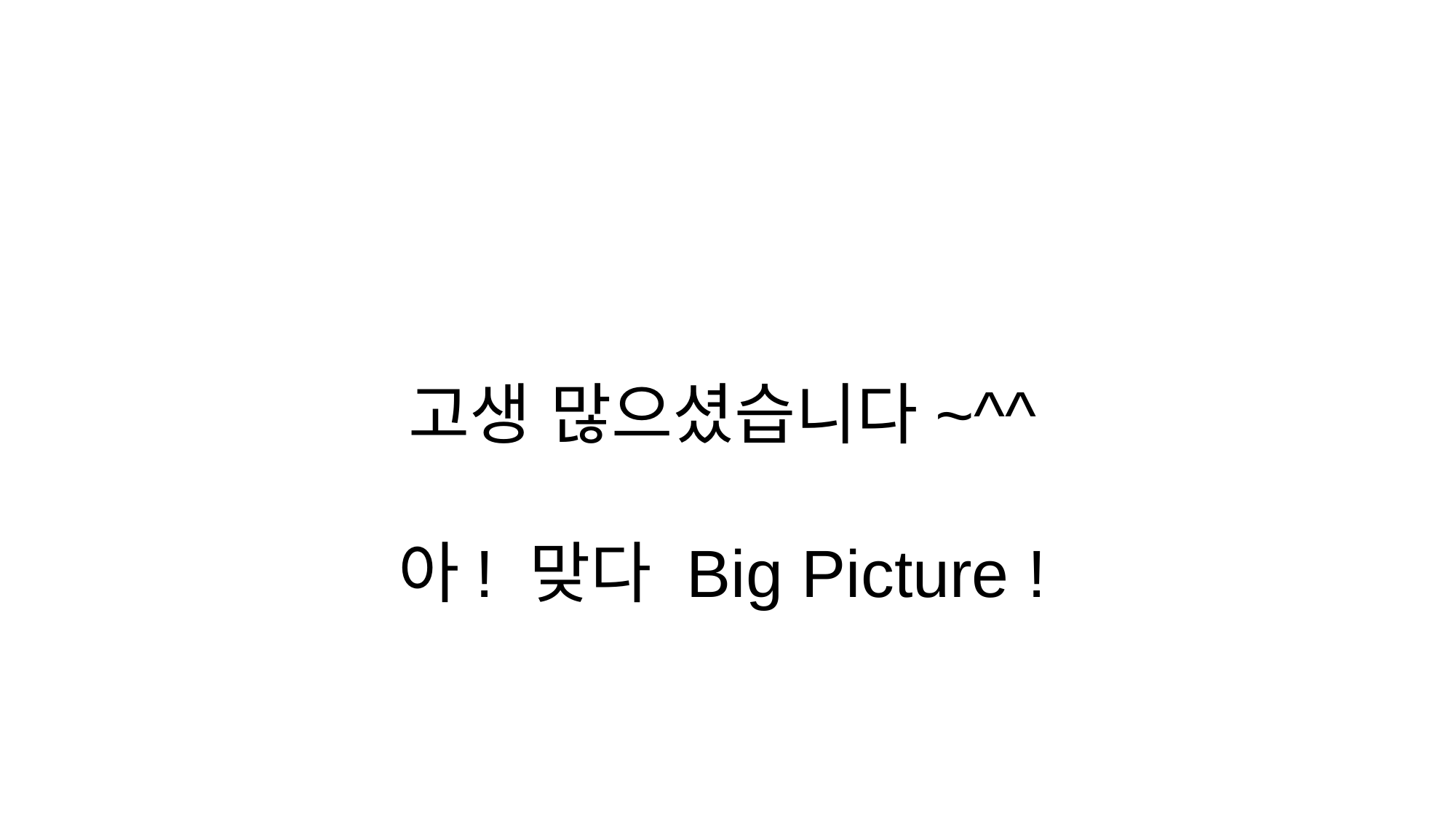

# 고생 많으셨습니다~^^
아! 맞다 Big Picture !